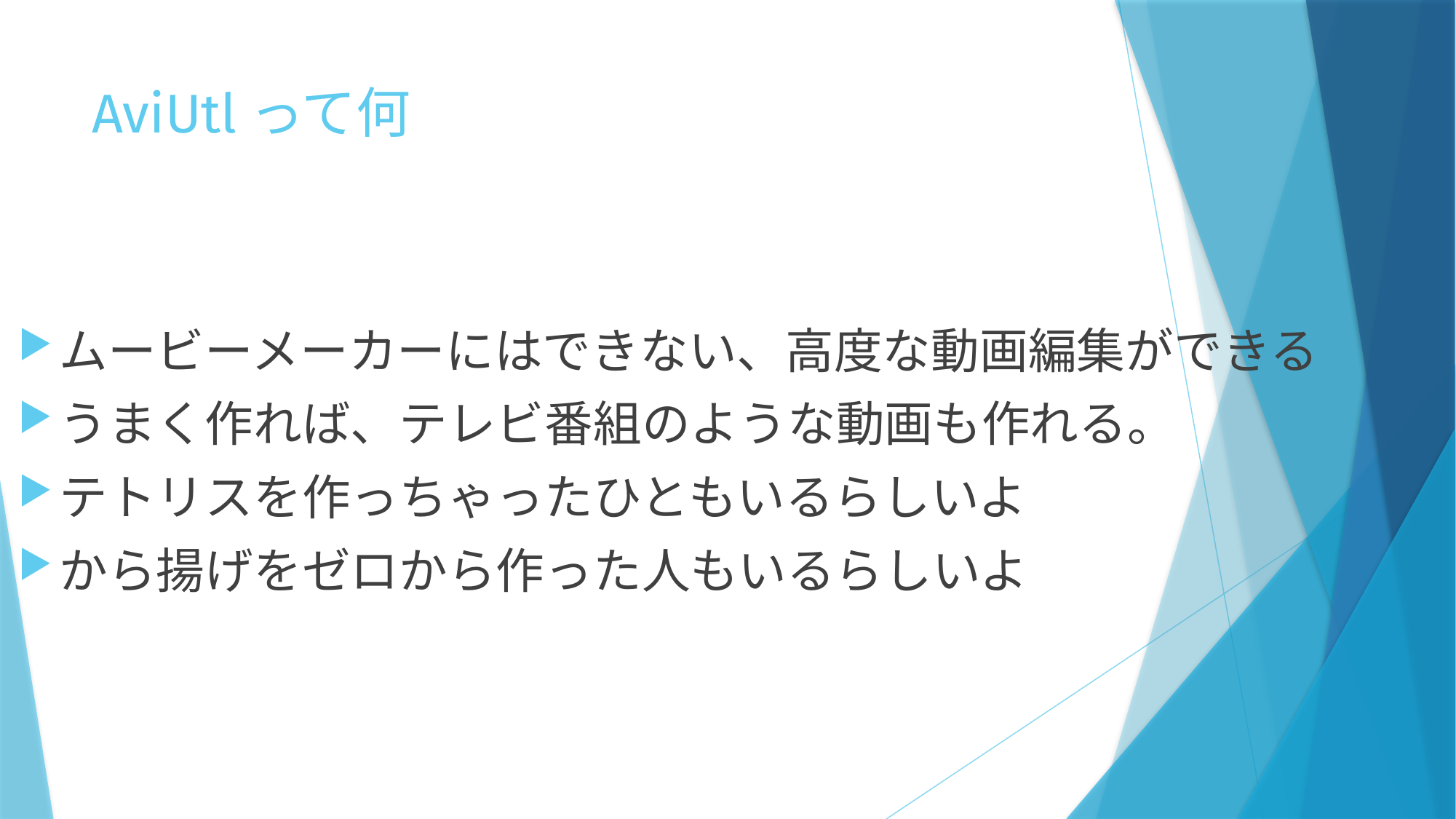

# AviUtlって何
ムービーメーカーにはできない、高度な動画編集ができる
うまく作れば、テレビ番組のような動画も作れる。
テトリスを作っちゃったひともいるらしいよ
から揚げをゼロから作った人もいるらしいよ